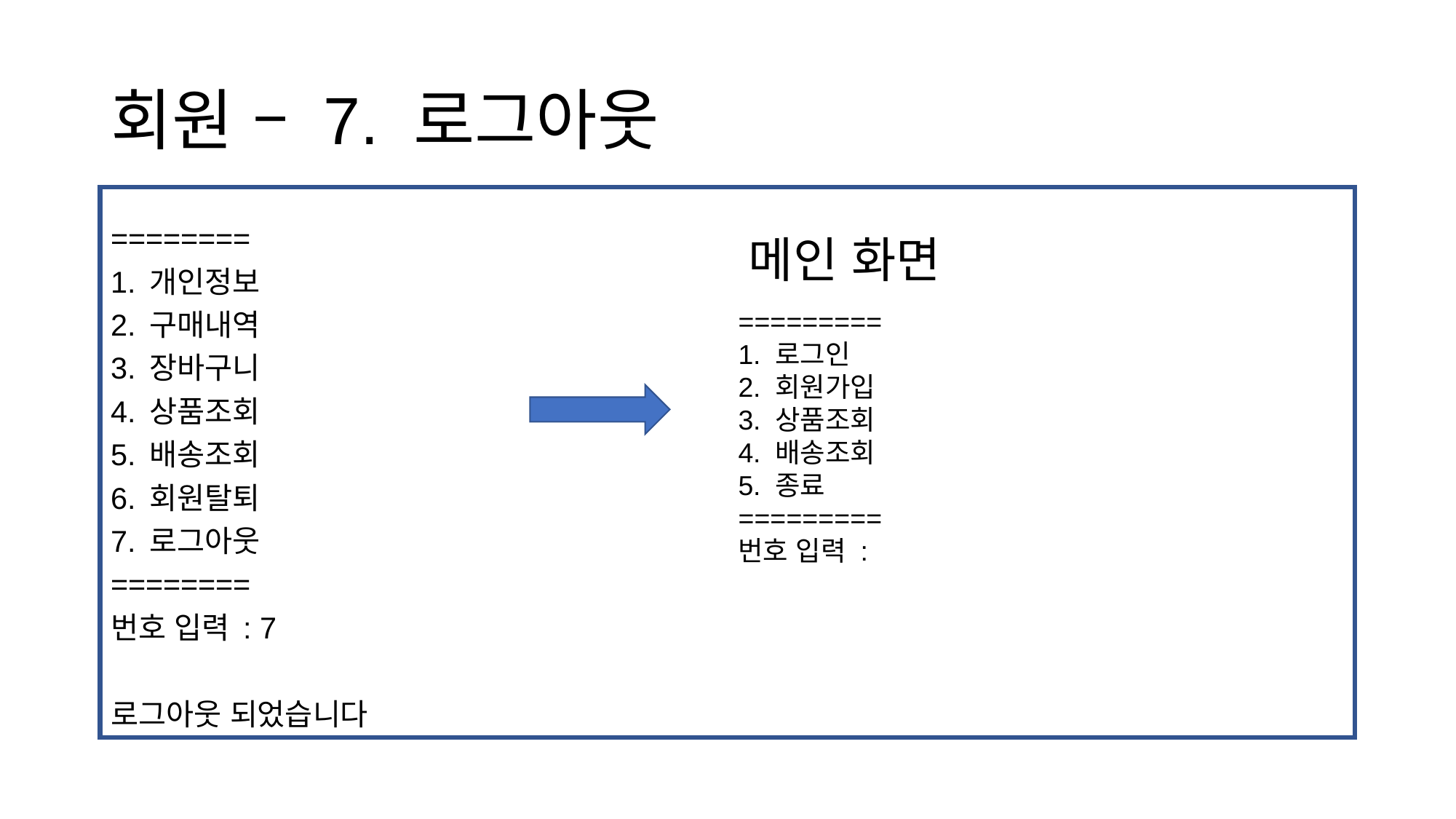

# 회원 – 7. 로그아웃

========
1. 개인정보
2. 구매내역
3. 장바구니
4. 상품조회
5. 배송조회
6. 회원탈퇴
7. 로그아웃
========
번호 입력 : 7

로그아웃 되었습니다
메인 화면
=========
1. 로그인
2. 회원가입
3. 상품조회
4. 배송조회
5. 종료
=========
번호 입력 :